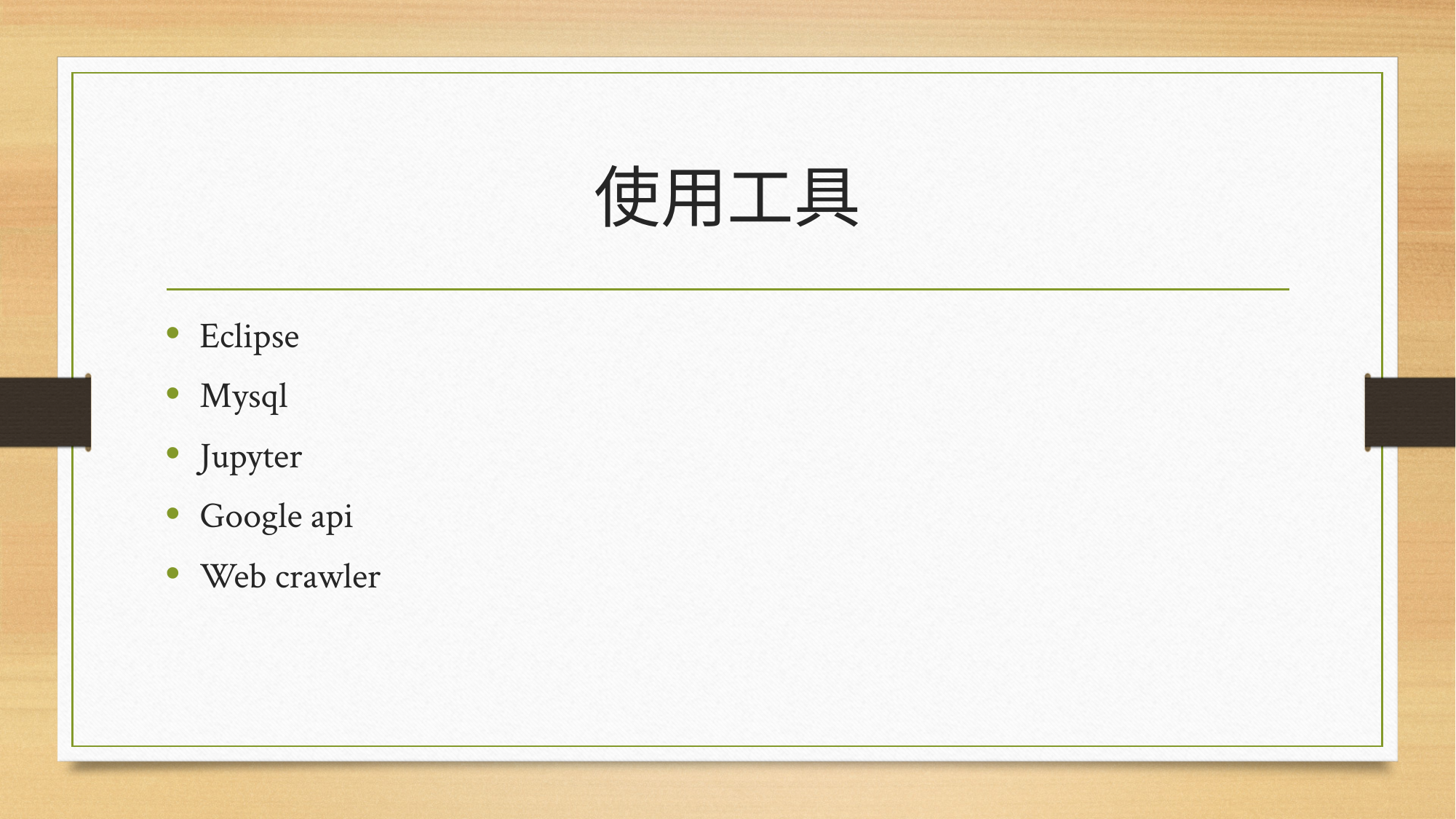

# 使用工具
Eclipse
Mysql
Jupyter
Google api
Web crawler